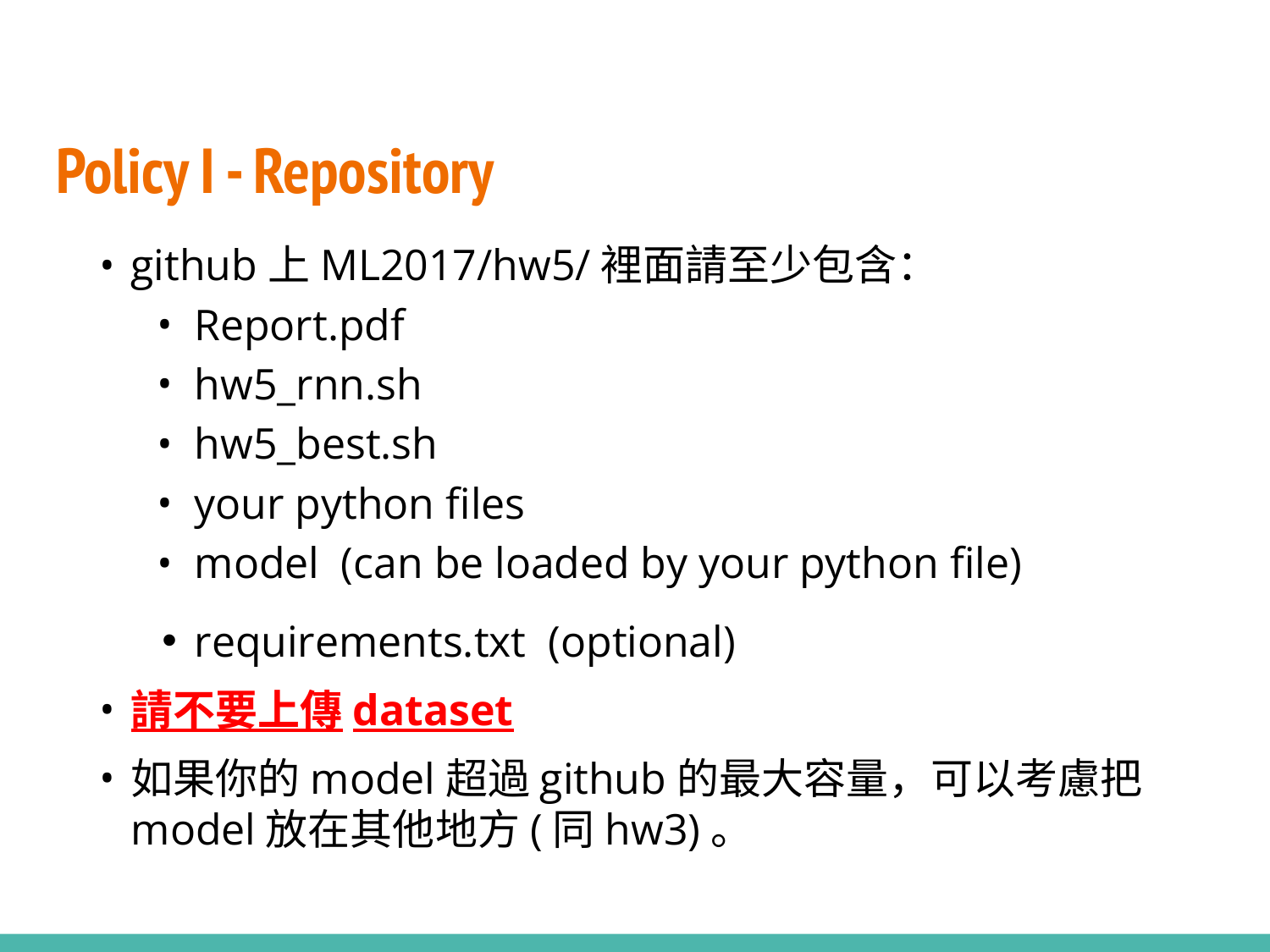

# Policy I - Repository
github上ML2017/hw5/裡面請至少包含：
Report.pdf
hw5_rnn.sh
hw5_best.sh
your python files
model  (can be loaded by your python file)
requirements.txt  (optional)
請不要上傳dataset
如果你的model超過github的最大容量，可以考慮把model放在其他地方(同hw3)。